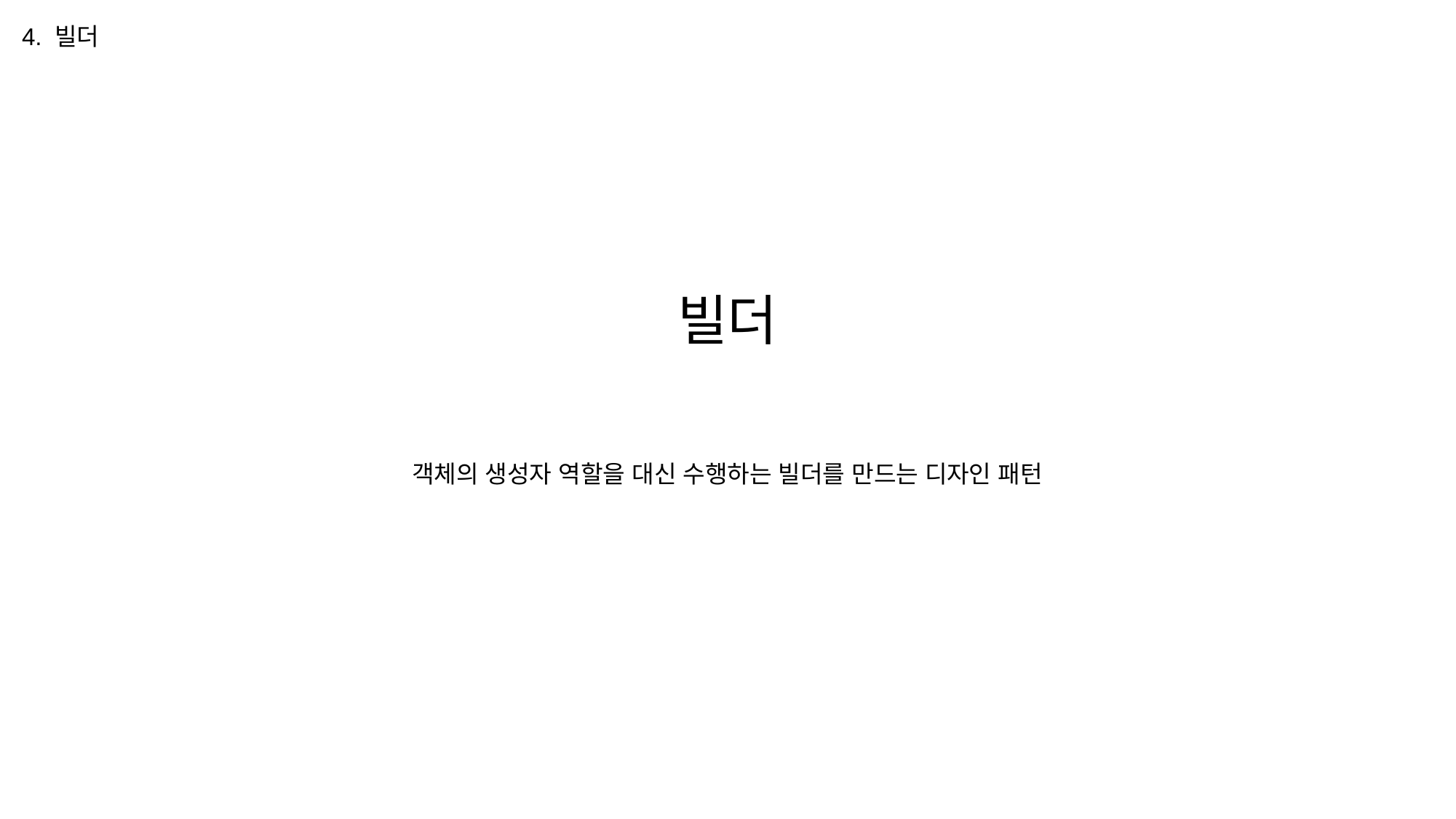

4. 빌더
빌더
객체의 생성자 역할을 대신 수행하는 빌더를 만드는 디자인 패턴